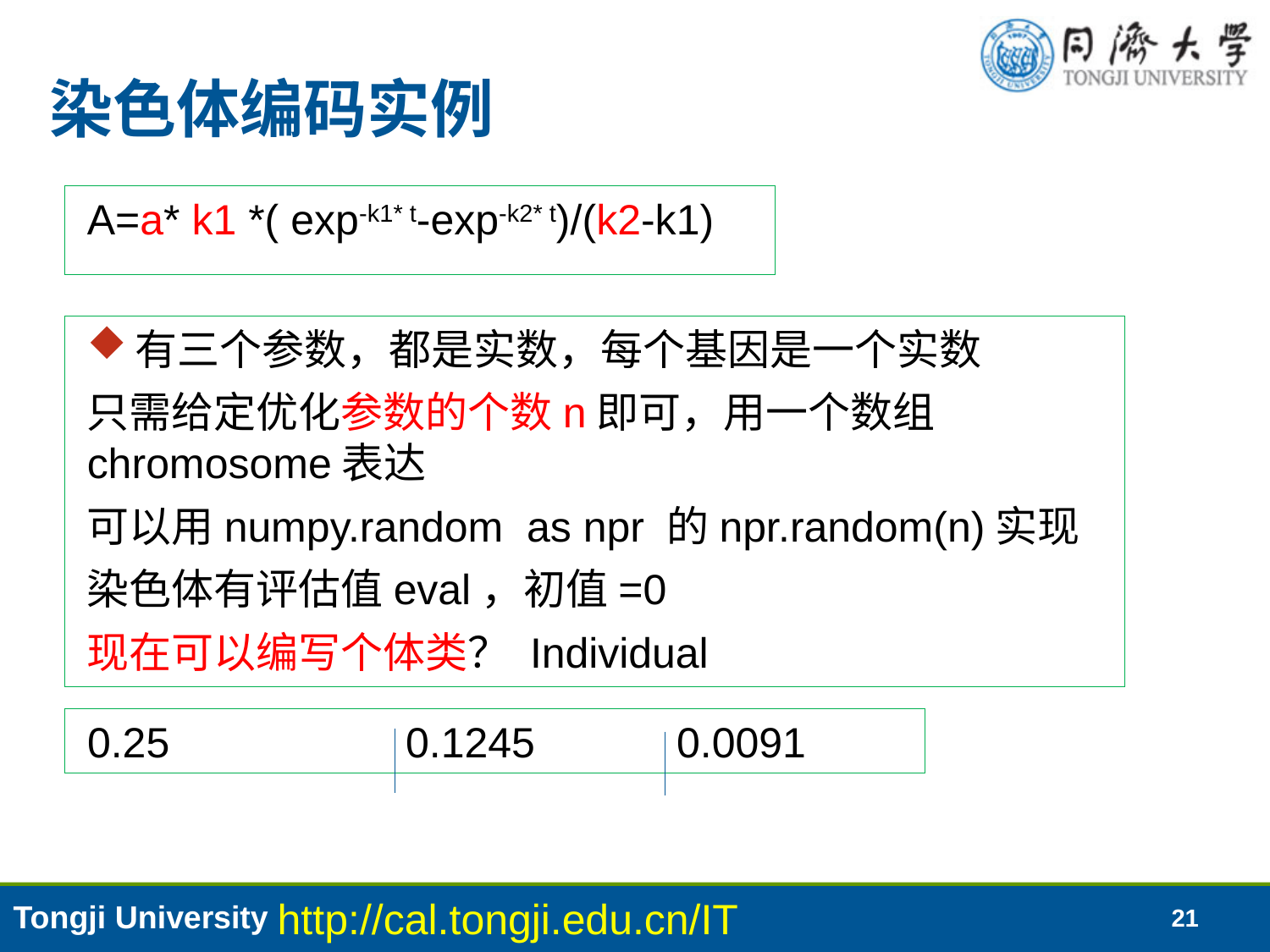

# 染色体编码实例
A=a* k1 *( exp-k1* t-exp-k2* t)/(k2-k1)
有三个参数，都是实数，每个基因是一个实数
只需给定优化参数的个数n即可，用一个数组chromosome表达
可以用numpy.random  as npr 的npr.random(n)实现
染色体有评估值eval，初值=0
现在可以编写个体类？ Individual

0.25                    0.1245            0.0091